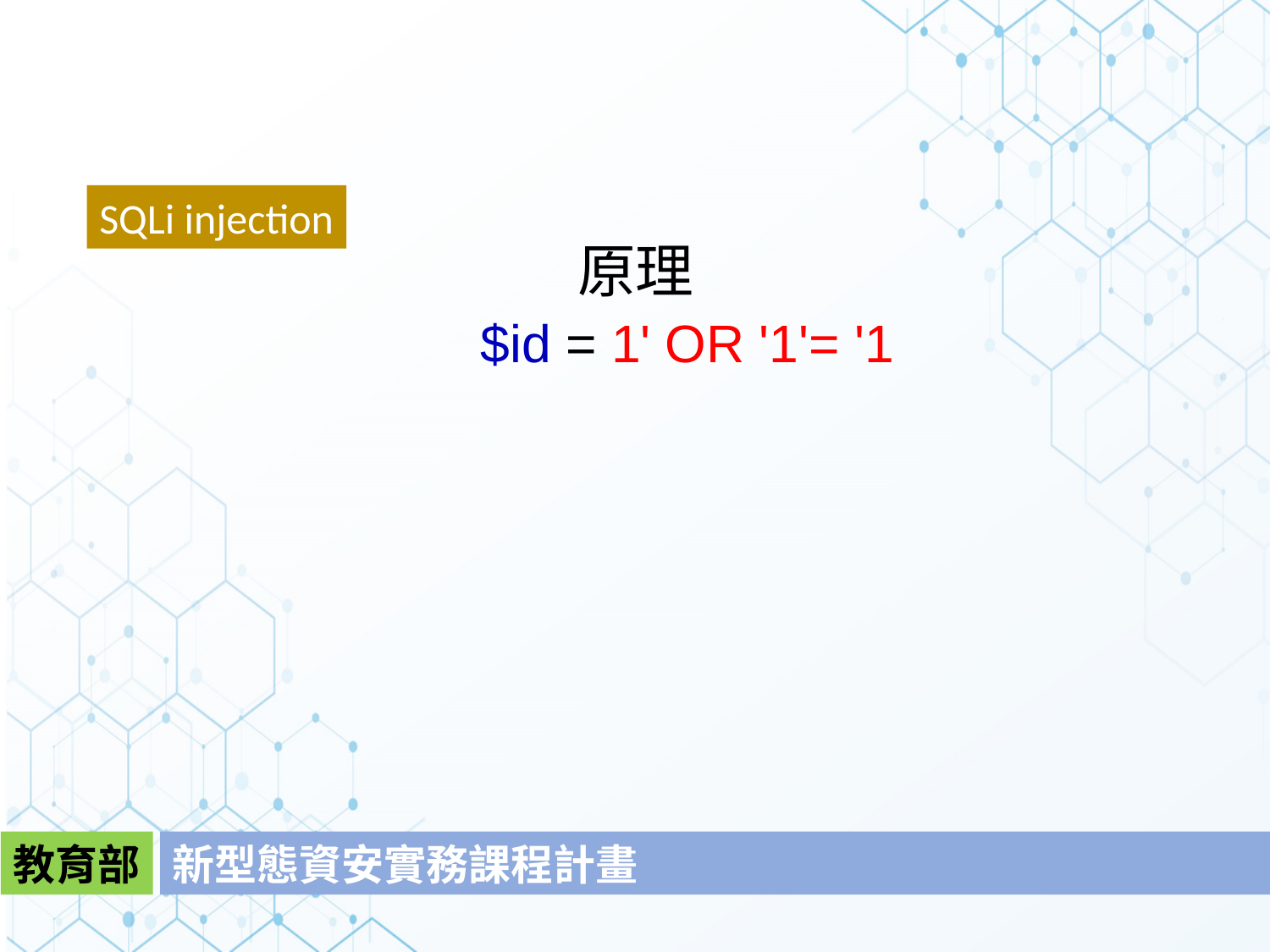

SQLi injection
原理
$id = 1' OR '1'= '1
教育部
新型態資安實務課程計畫